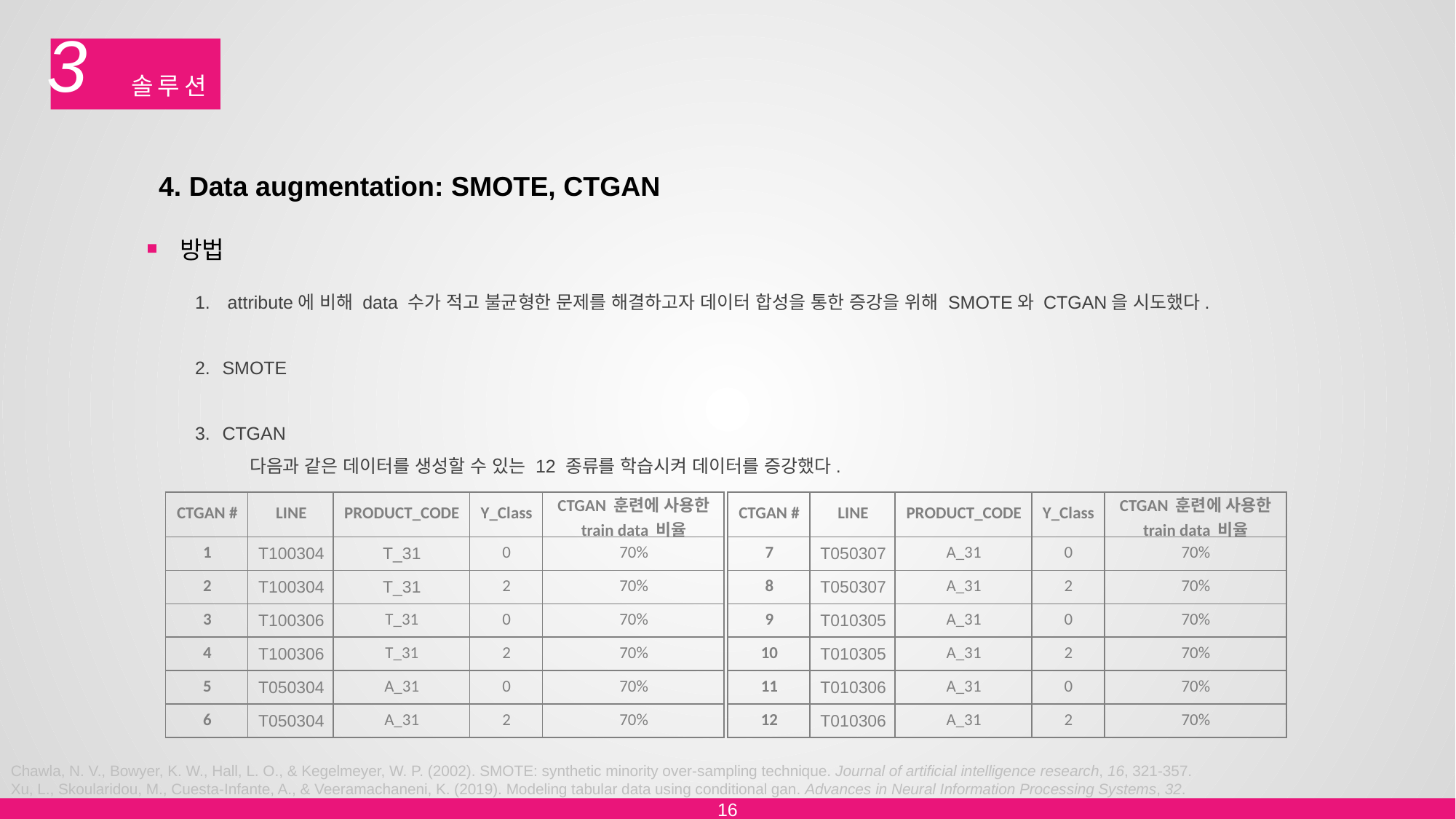

3

# 솔루션
4. Data augmentation: SMOTE, CTGAN
방법

 attribute에 비해 data 수가 적고 불균형한 문제를 해결하고자 데이터 합성을 통한 증강을 위해 SMOTE와 CTGAN을 시도했다.

SMOTE

CTGAN
다음과 같은 데이터를 생성할 수 있는 12 종류를 학습시켜 데이터를 증강했다.

| CTGAN # | LINE | PRODUCT\_CODE | Y\_Class | CTGAN 훈련에 사용한 train data 비율 |
| --- | --- | --- | --- | --- |
| 1 | T100304 | T\_31 | 0 | 70% |
| 2 | T100304 | T\_31 | 2 | 70% |
| 3 | T100306 | T\_31 | 0 | 70% |
| 4 | T100306 | T\_31 | 2 | 70% |
| 5 | T050304 | A\_31 | 0 | 70% |
| 6 | T050304 | A\_31 | 2 | 70% |
| CTGAN # | LINE | PRODUCT\_CODE | Y\_Class | CTGAN 훈련에 사용한 train data 비율 |
| --- | --- | --- | --- | --- |
| 7 | T050307 | A\_31 | 0 | 70% |
| 8 | T050307 | A\_31 | 2 | 70% |
| 9 | T010305 | A\_31 | 0 | 70% |
| 10 | T010305 | A\_31 | 2 | 70% |
| 11 | T010306 | A\_31 | 0 | 70% |
| 12 | T010306 | A\_31 | 2 | 70% |
Chawla, N. V., Bowyer, K. W., Hall, L. O., & Kegelmeyer, W. P. (2002). SMOTE: synthetic minority over-sampling technique. Journal of artificial intelligence research, 16, 321-357.
Xu, L., Skoularidou, M., Cuesta-Infante, A., & Veeramachaneni, K. (2019). Modeling tabular data using conditional gan. Advances in Neural Information Processing Systems, 32.
16